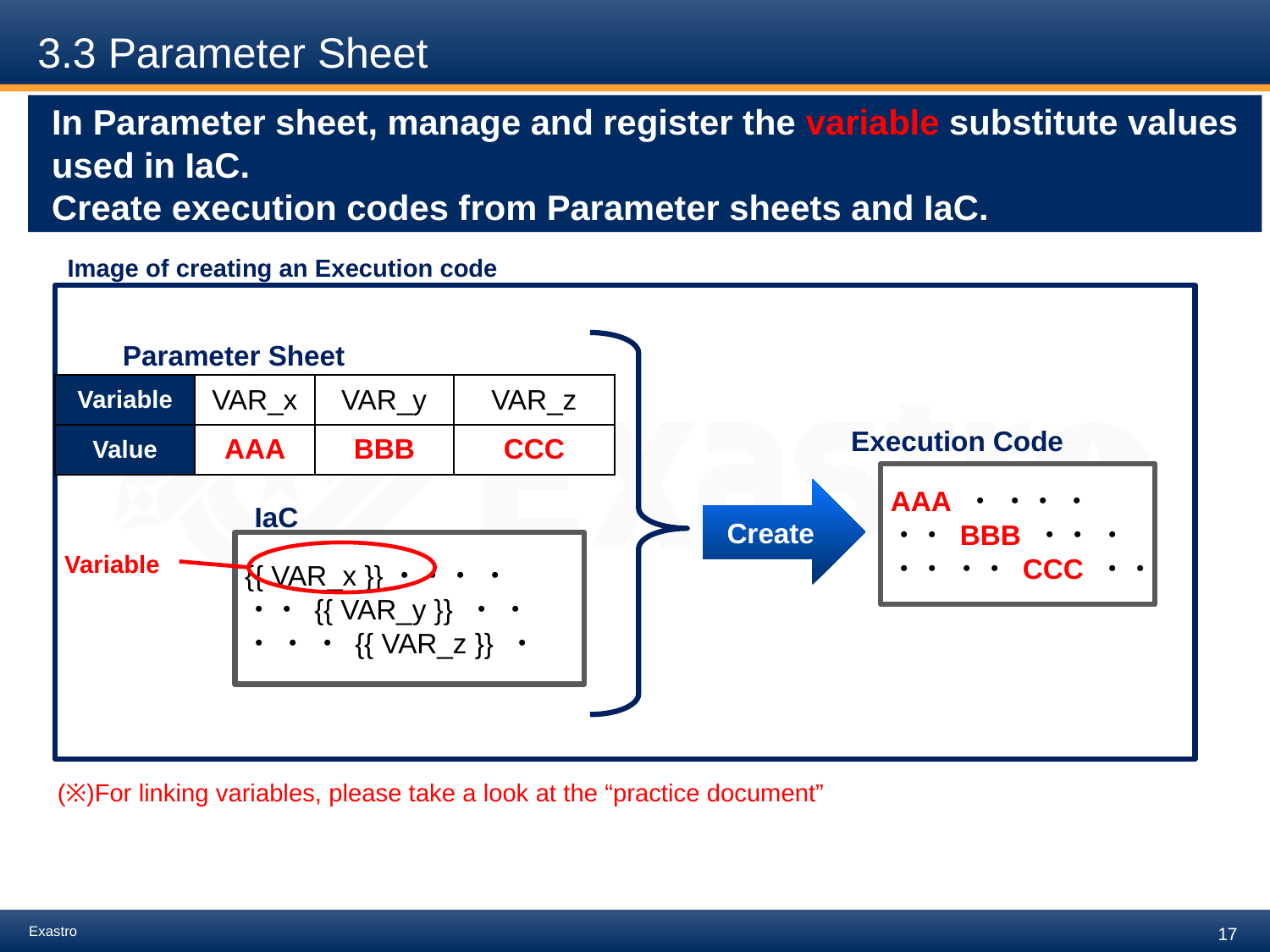

# 3.3 Parameter Sheet
In Parameter sheet, manage and register the variable substitute values used in IaC.
Create execution codes from Parameter sheets and IaC.
Image of creating an Execution code

Parameter Sheet

| Variable | VAR\_x | VAR\_y | VAR\_z |
| --- | --- | --- | --- |
| Value | AAA | BBB | CCC |
Execution Code
AAA ・ ・・ ・
・・ BBB ・・ ・
・・ ・・ CCC ・・
Create
IaC
{{ VAR_x }}・・・ ・
・・ {{ VAR_y }} ・ ・
・ ・ ・ {{ VAR_z }} ・
Variable

(※)For linking variables, please take a look at the “practice document”